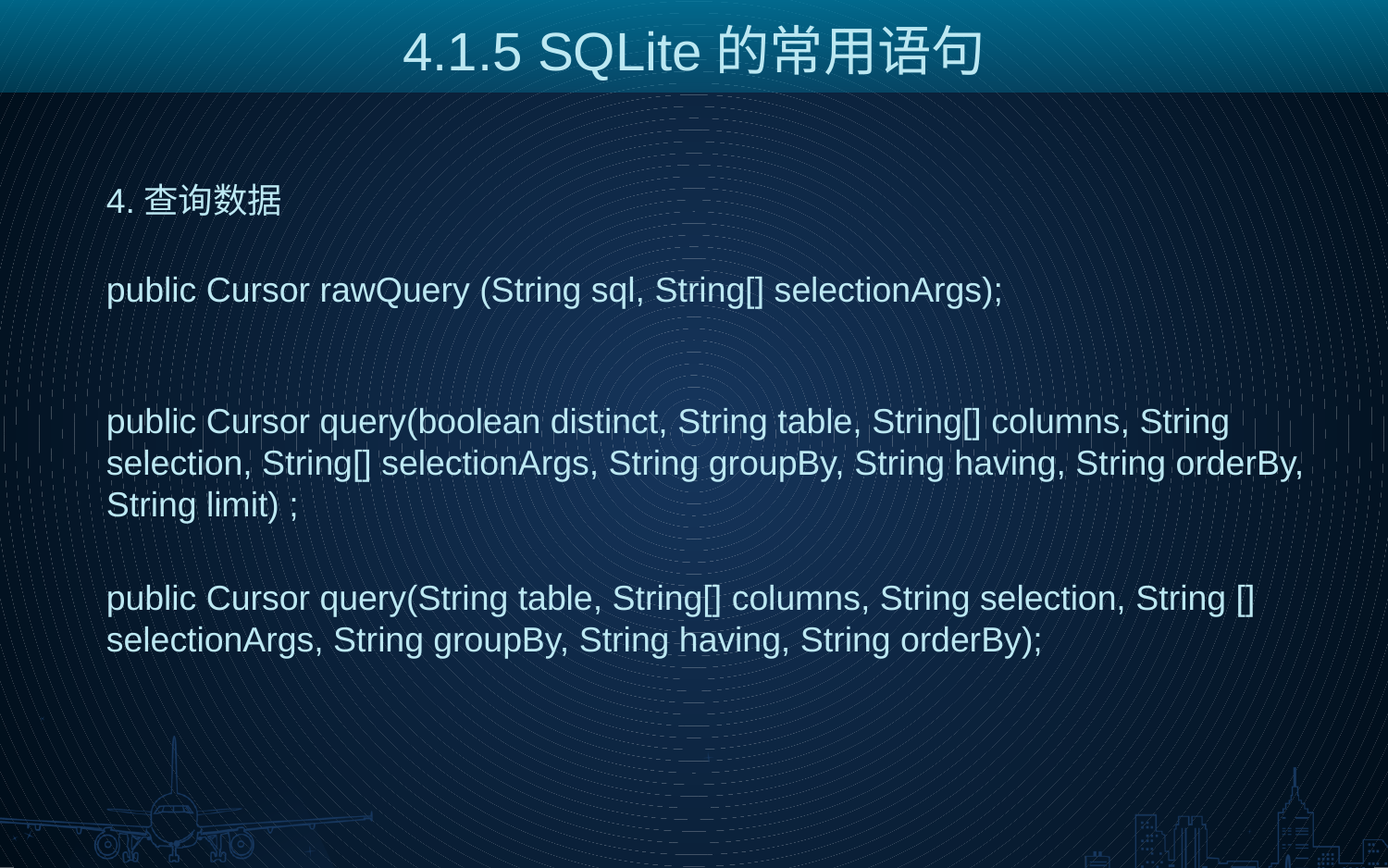

4.1.5 SQLite的常用语句
4.查询数据
public Cursor rawQuery (String sql, String[] selectionArgs);

public Cursor query(boolean distinct, String table, String[] columns, String selection, String[] selectionArgs, String groupBy, String having, String orderBy, String limit) ;

public Cursor query(String table, String[] columns, String selection, String [] selectionArgs, String groupBy, String having, String orderBy);